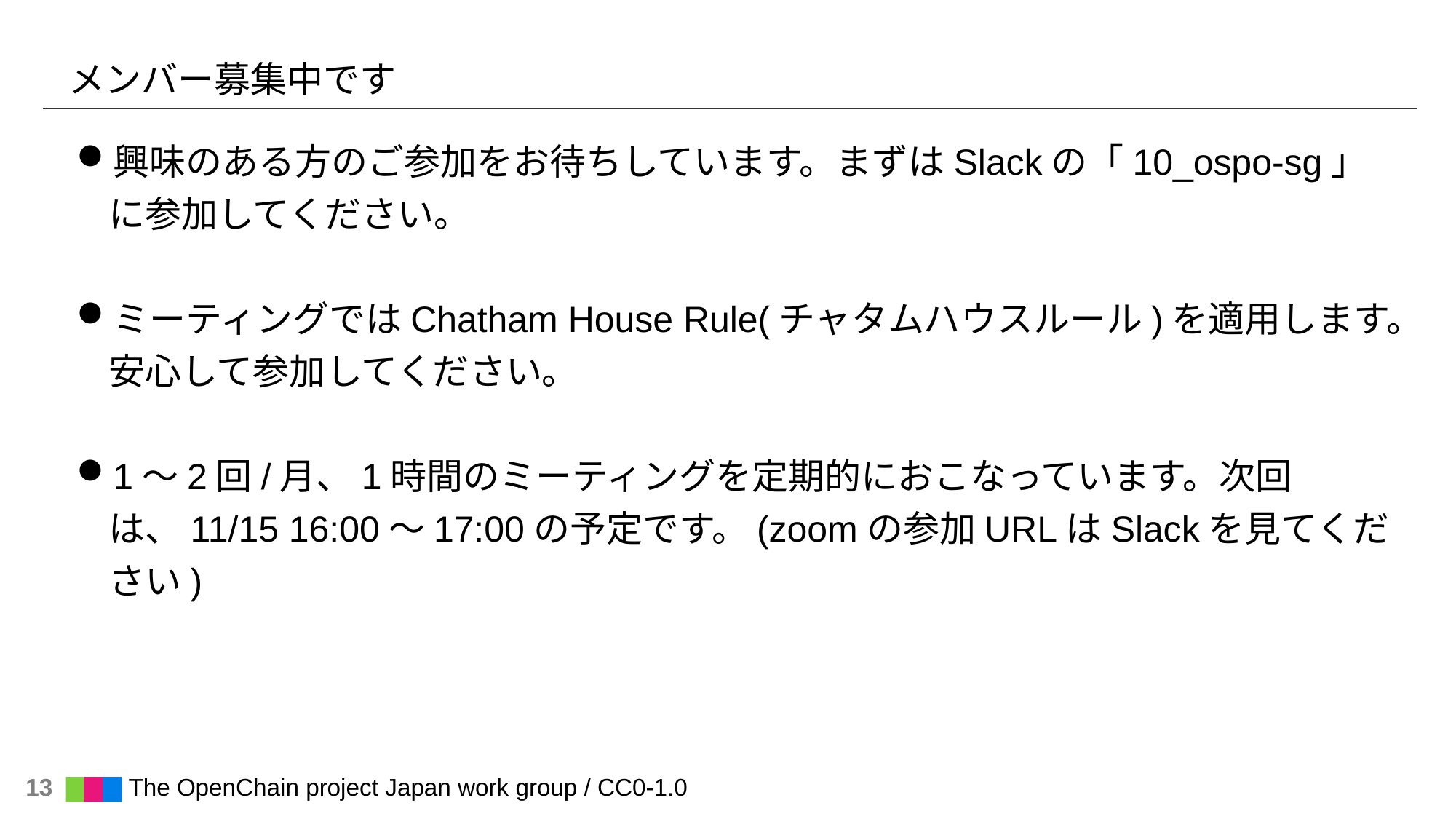

# メンバー募集中です
興味のある方のご参加をお待ちしています。まずはSlackの「10_ospo-sg」に参加してください。

ミーティングではChatham House Rule(チャタムハウスルール)を適用します。安心して参加してください。

1～2回/月、1時間のミーティングを定期的におこなっています。次回は、11/15 16:00～17:00の予定です。(zoomの参加URLはSlackを見てください)